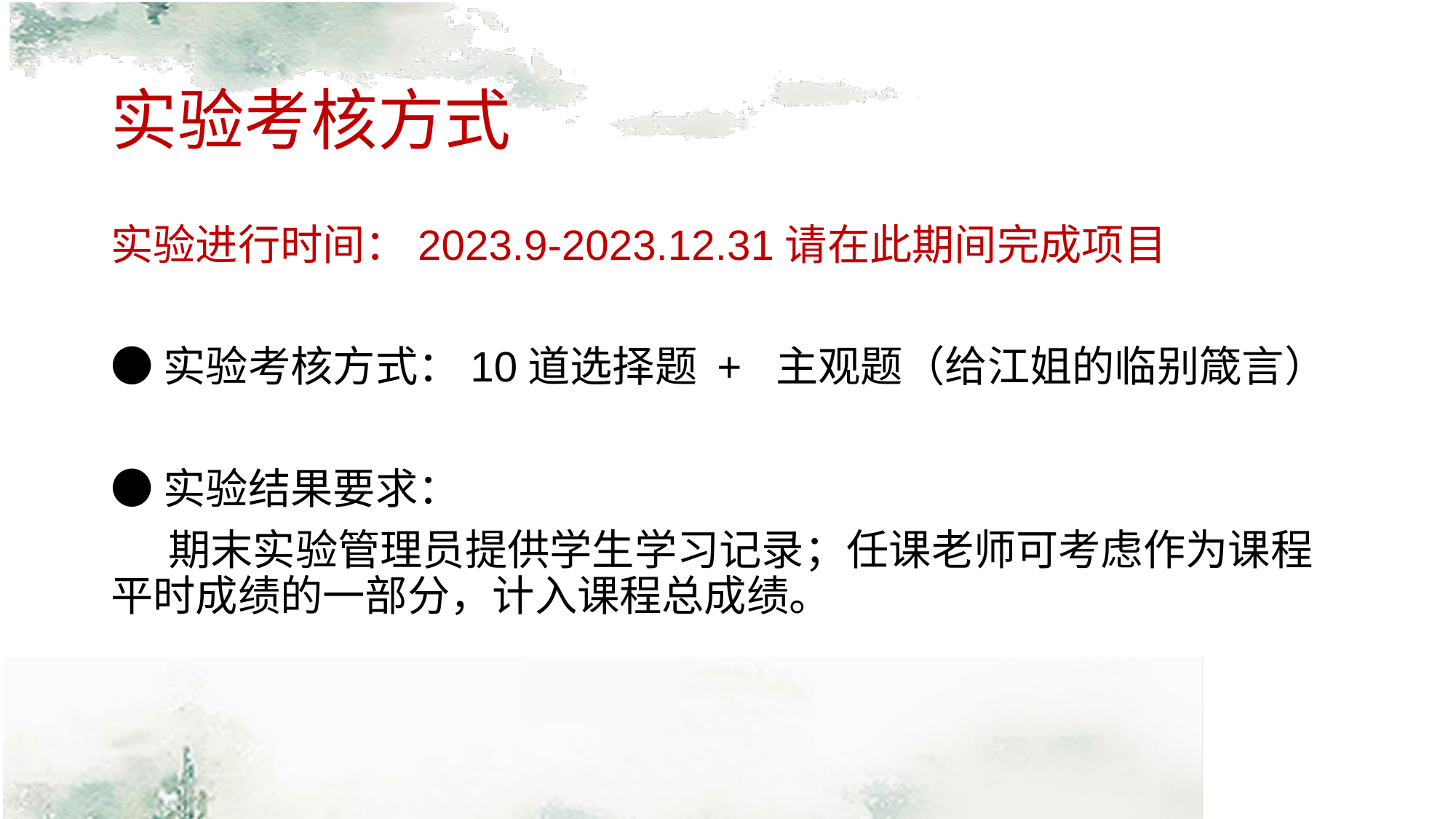

# 实验考核方式
实验进行时间：2023.9-2023.12.31请在此期间完成项目

●实验考核方式：10道选择题 +  主观题（给江姐的临别箴言）

●实验结果要求：
     期末实验管理员提供学生学习记录；任课老师可考虑作为课程平时成绩的一部分，计入课程总成绩。